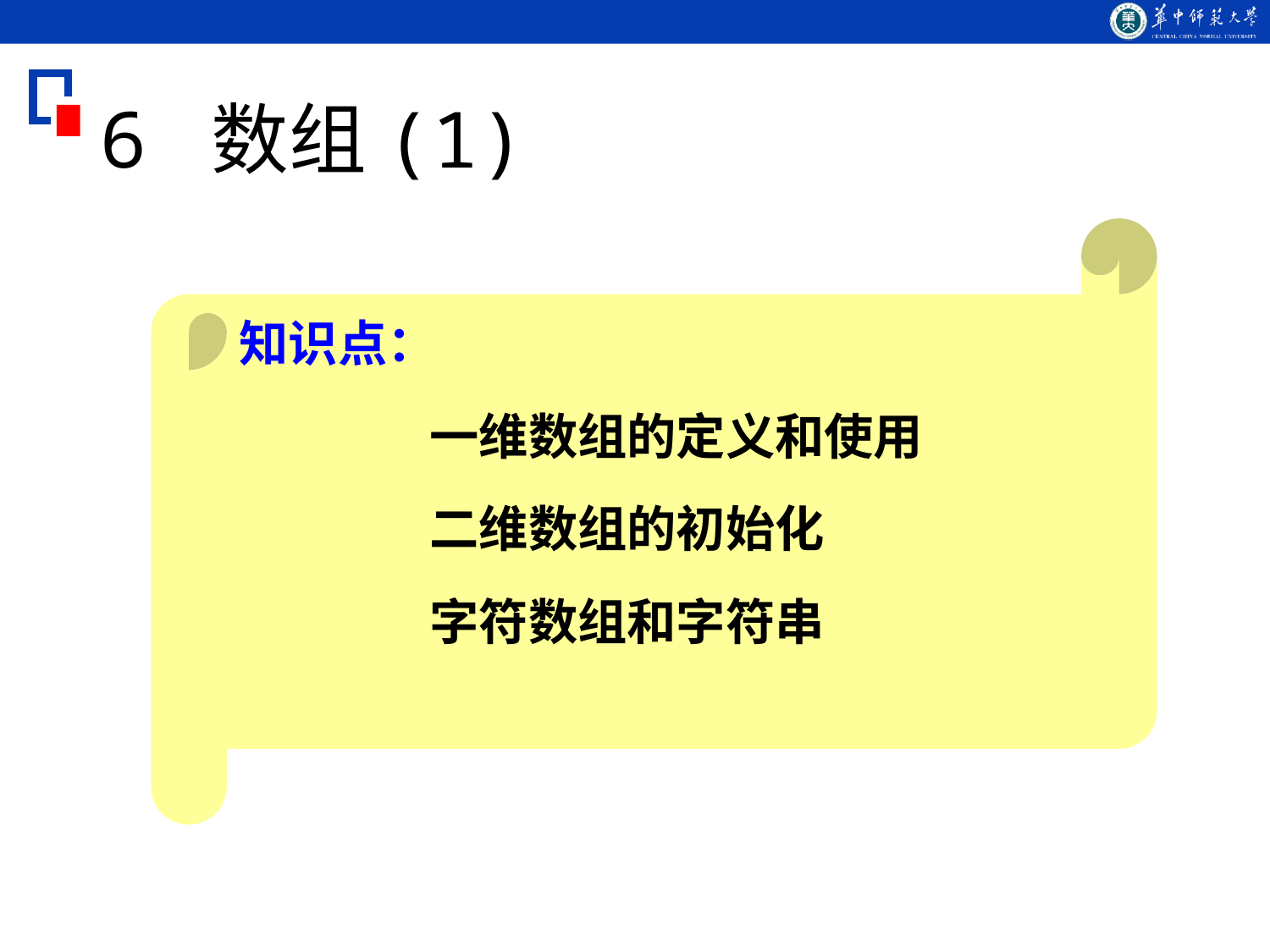

# 6 数组(1)
知识点：
		一维数组的定义和使用
		二维数组的初始化
		字符数组和字符串